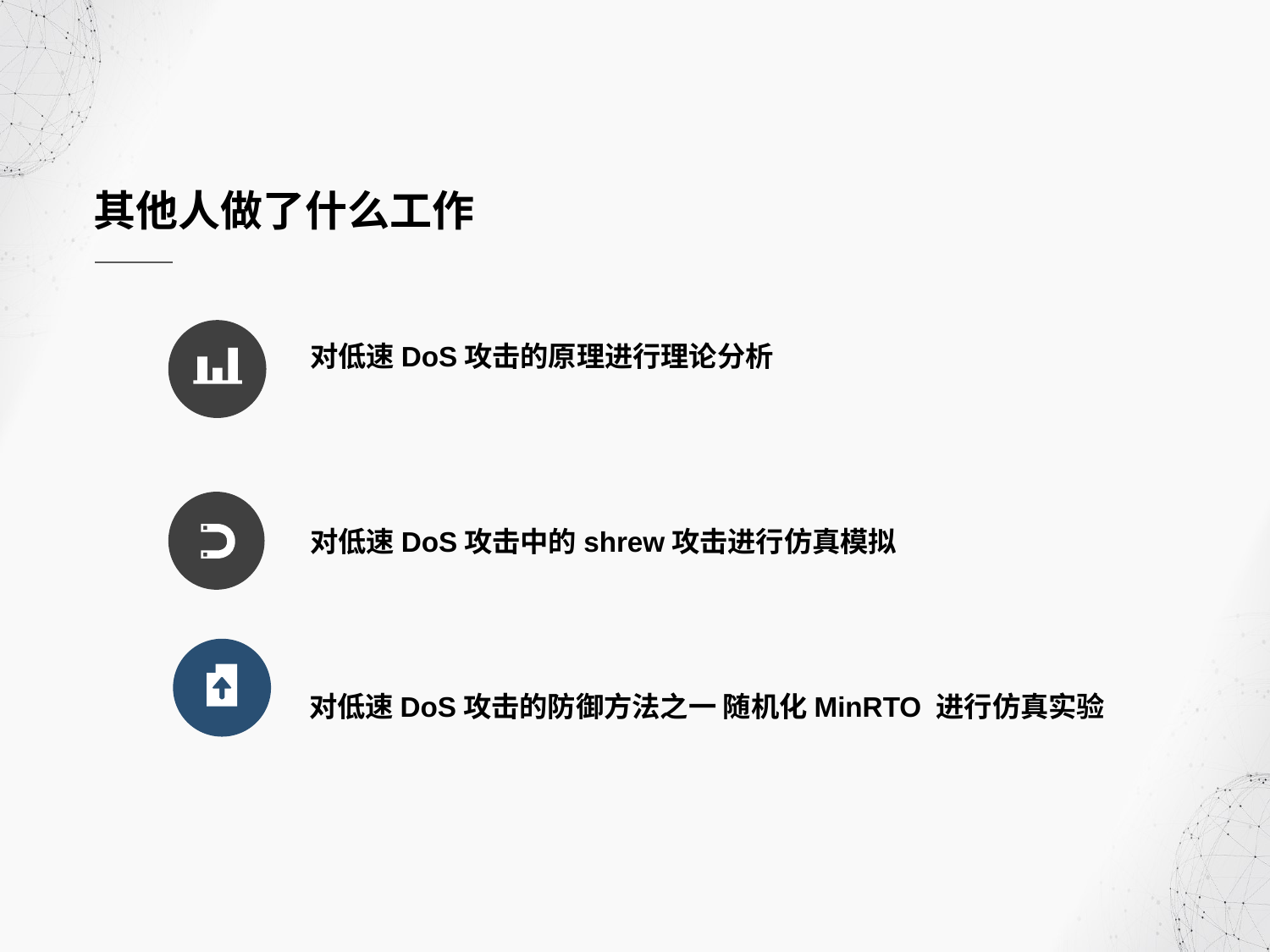

其他人做了什么工作

对低速DoS攻击的原理进行理论分析

对低速DoS攻击中的shrew攻击进行仿真模拟

对低速DoS攻击的防御方法之一 随机化MinRTO 进行仿真实验